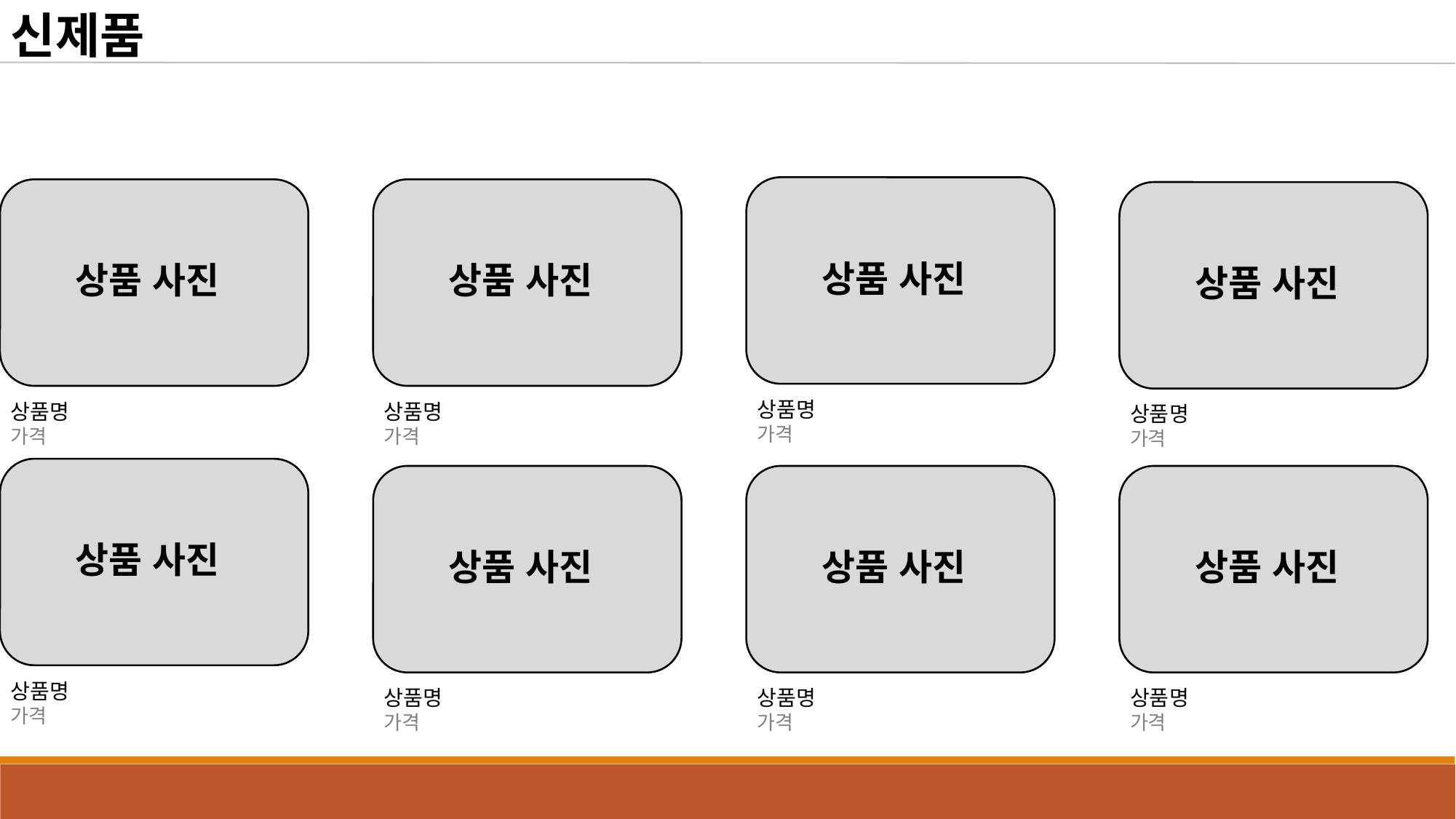

신제품

상품 사진

상품 사진

상품 사진

상품 사진
상품명
상품명
상품명
상품명
가격
가격
가격
가격

상품 사진

상품 사진

상품 사진

상품 사진
상품명
상품명
상품명
상품명
가격
가격
가격
가격